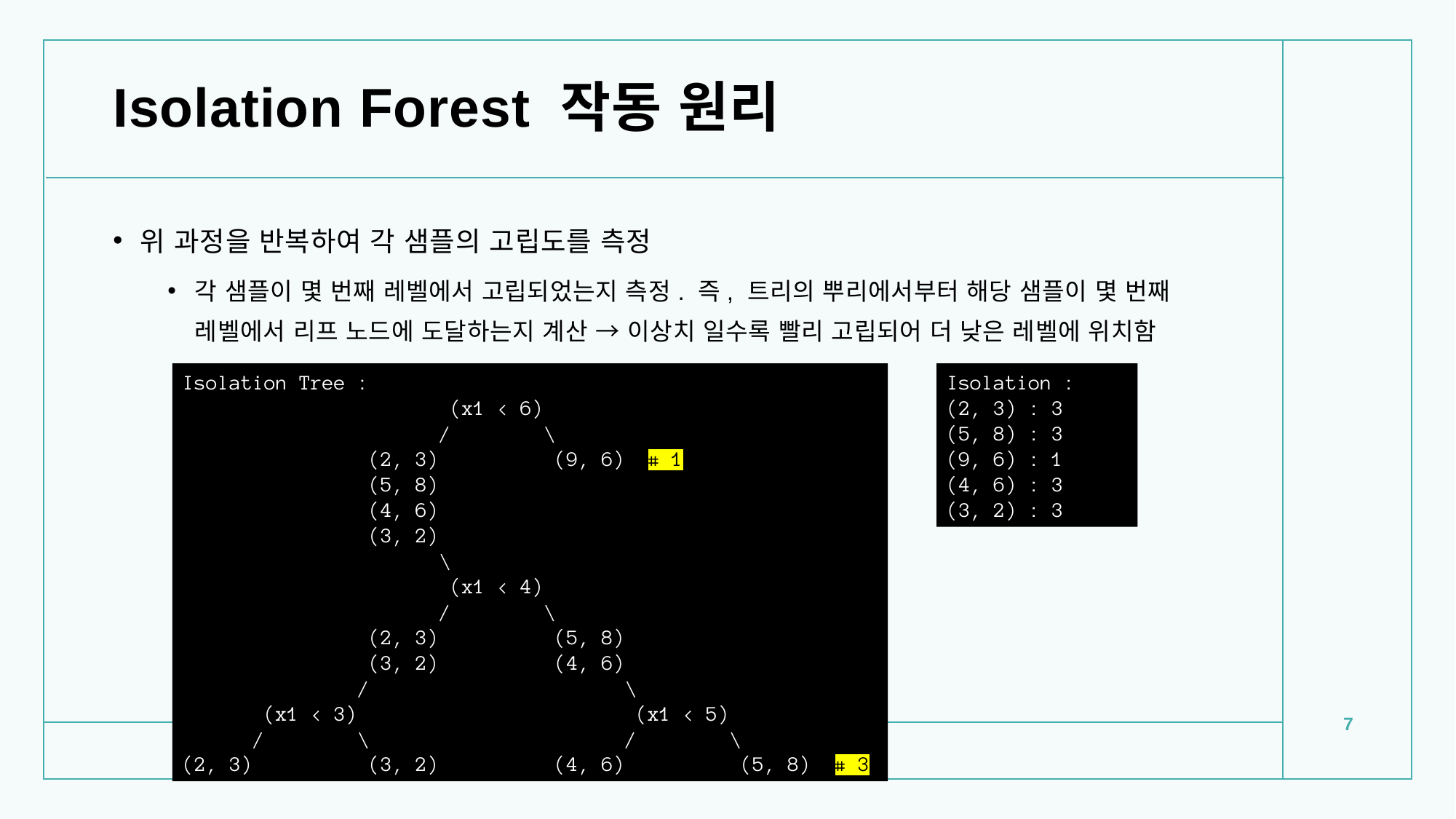

# Isolation Forest 작동 원리
위 과정을 반복하여 각 샘플의 고립도를 측정
각 샘플이 몇 번째 레벨에서 고립되었는지 측정. 즉, 트리의 뿌리에서부터 해당 샘플이 몇 번째 레벨에서 리프 노드에 도달하는지 계산 → 이상치 일수록 빨리 고립되어 더 낮은 레벨에 위치함
Isolation Tree :
                       (x1 < 6)
                      /        \
                (2, 3)          (9, 6)  # 1
                (5, 8)
                (4, 6)
                (3, 2)
                      \
                       (x1 < 4)
                      /        \
                (2, 3)          (5, 8)
                (3, 2)          (4, 6)
               /                      \
       (x1 < 3)                        (x1 < 5)
      /        \                      /        \
(2, 3)          (3, 2)          (4, 6)          (5, 8)  # 3
Isolation :
(2, 3) : 3
(5, 8) : 3
(9, 6) : 1
(4, 6) : 3
(3, 2) : 3
7